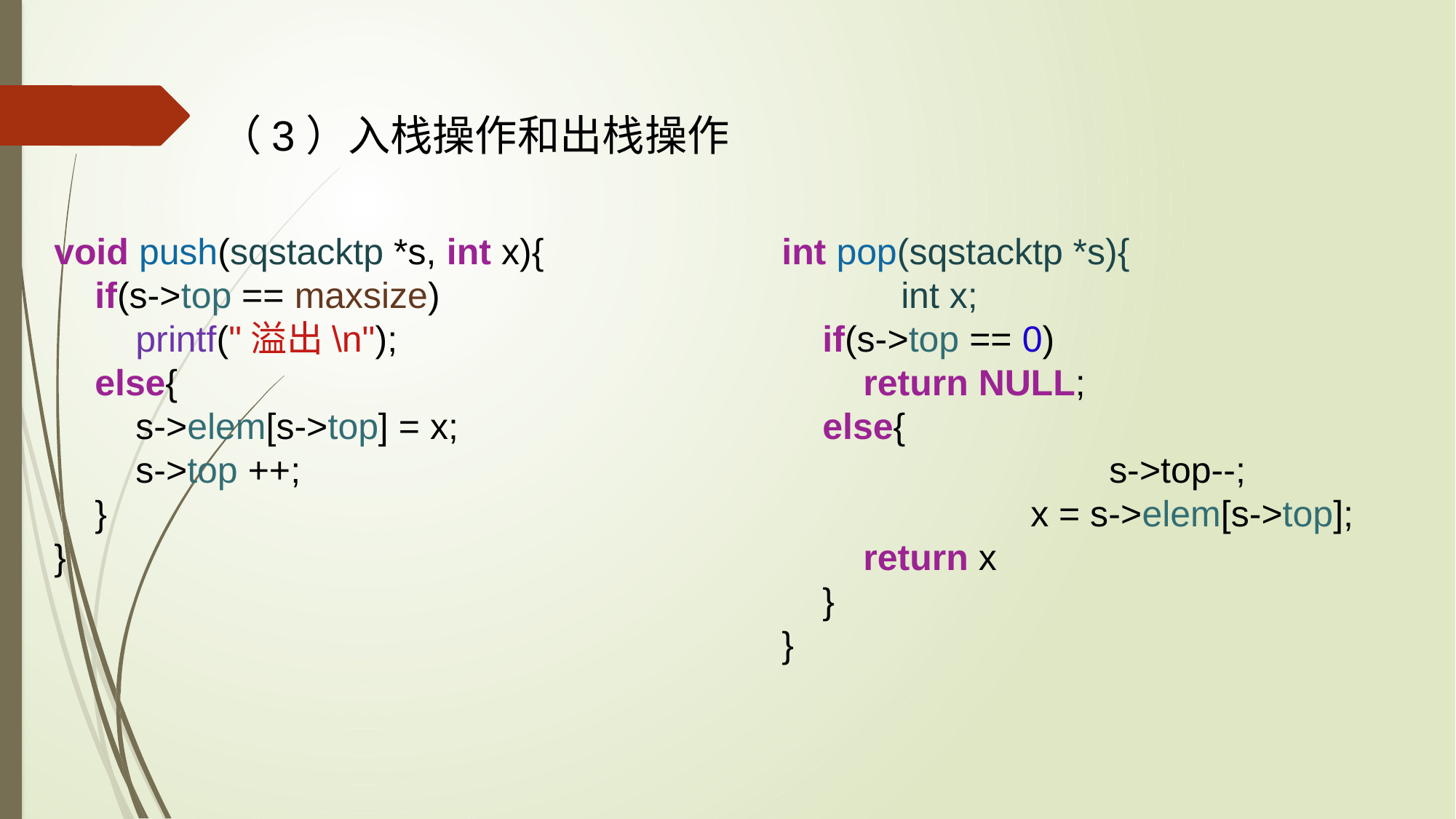

（3）入栈操作和出栈操作
void push(sqstacktp *s, int x){
    if(s->top == maxsize)
        printf("溢出\n");
    else{
        s->elem[s->top] = x;
        s->top ++;
    }
}
int pop(sqstacktp *s){
	 int x;
    if(s->top == 0)
        return NULL;
    else{
			s->top--;
		   x = s->elem[s->top];
        return x
    }
}